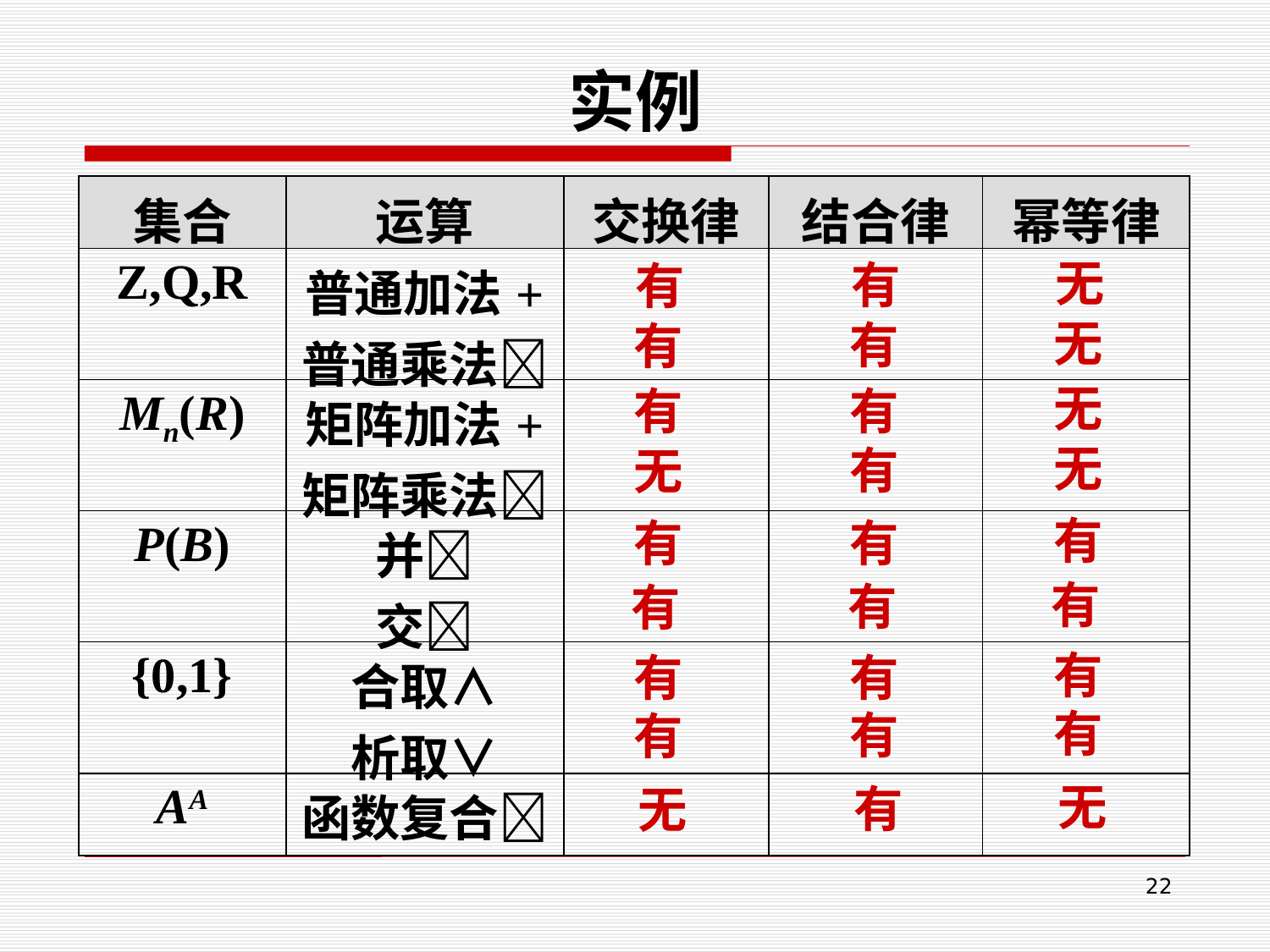

# 实例
| 集合 | 运算 | 交换律 | 结合律 | 幂等律 |
| --- | --- | --- | --- | --- |
| Z,Q,R | 普通加法+ 普通乘法× |  |  |  |
| Mn(R) | 矩阵加法+ 矩阵乘法× |  |  |  |
| P(B) | 并∪ 交∩ |  |  |  |
| {0,1} | 合取∧ 析取∨ |  |  |  |
| AA | 函数复合° |  |  |  |
无
有
有
无
有
有
无
有
有
无
有
无
有
有
有
有
有
有
有
有
有
有
有
有
无
有
无
22